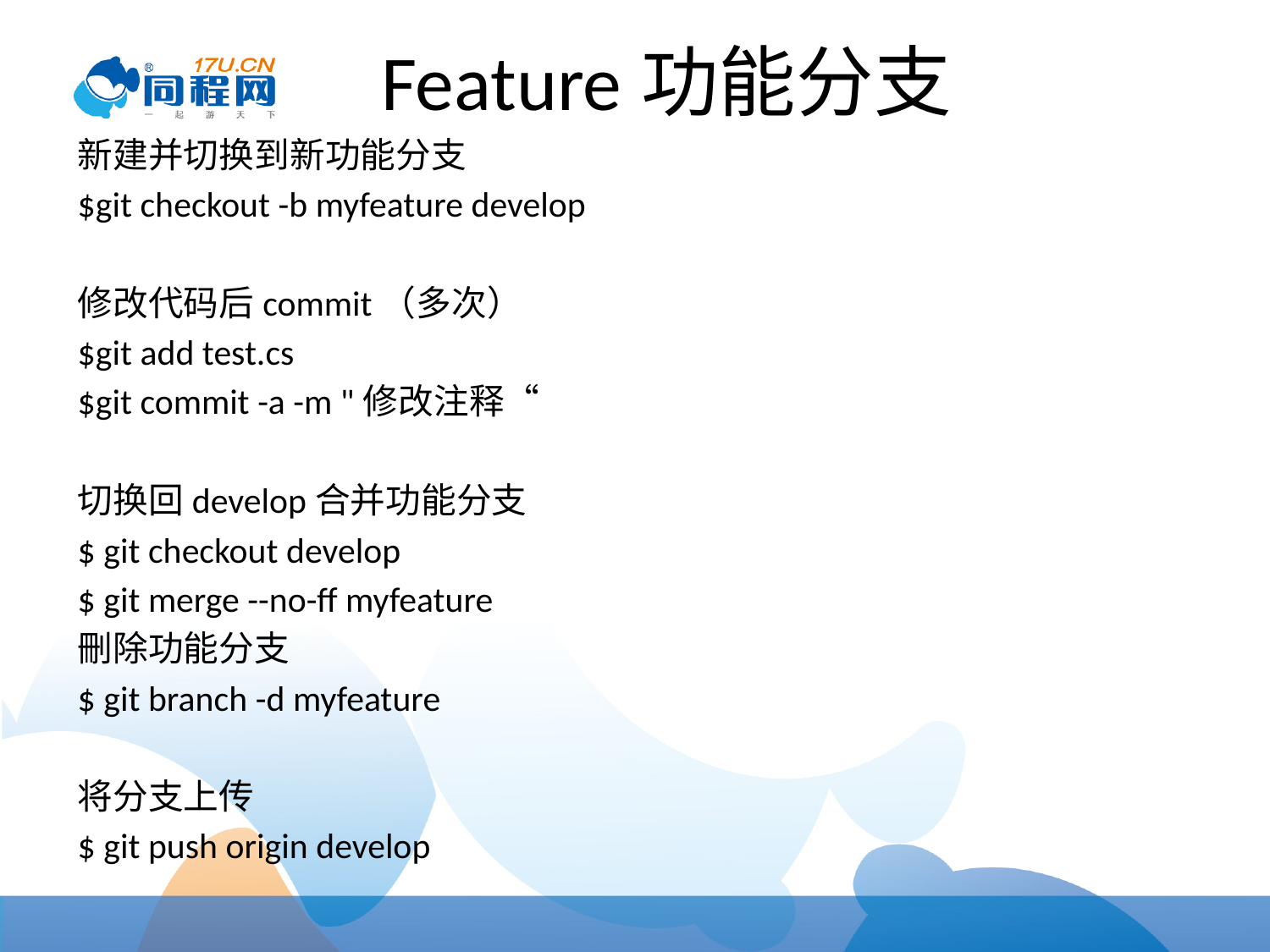

# Feature功能分支
新建并切换到新功能分支
$git checkout -b myfeature develop

修改代码后commit（多次）
$git add test.cs
$git commit -a -m "修改注释“

切换回develop合并功能分支
$ git checkout develop
$ git merge --no-ff myfeature
刪除功能分支
$ git branch -d myfeature

将分支上传
$ git push origin develop